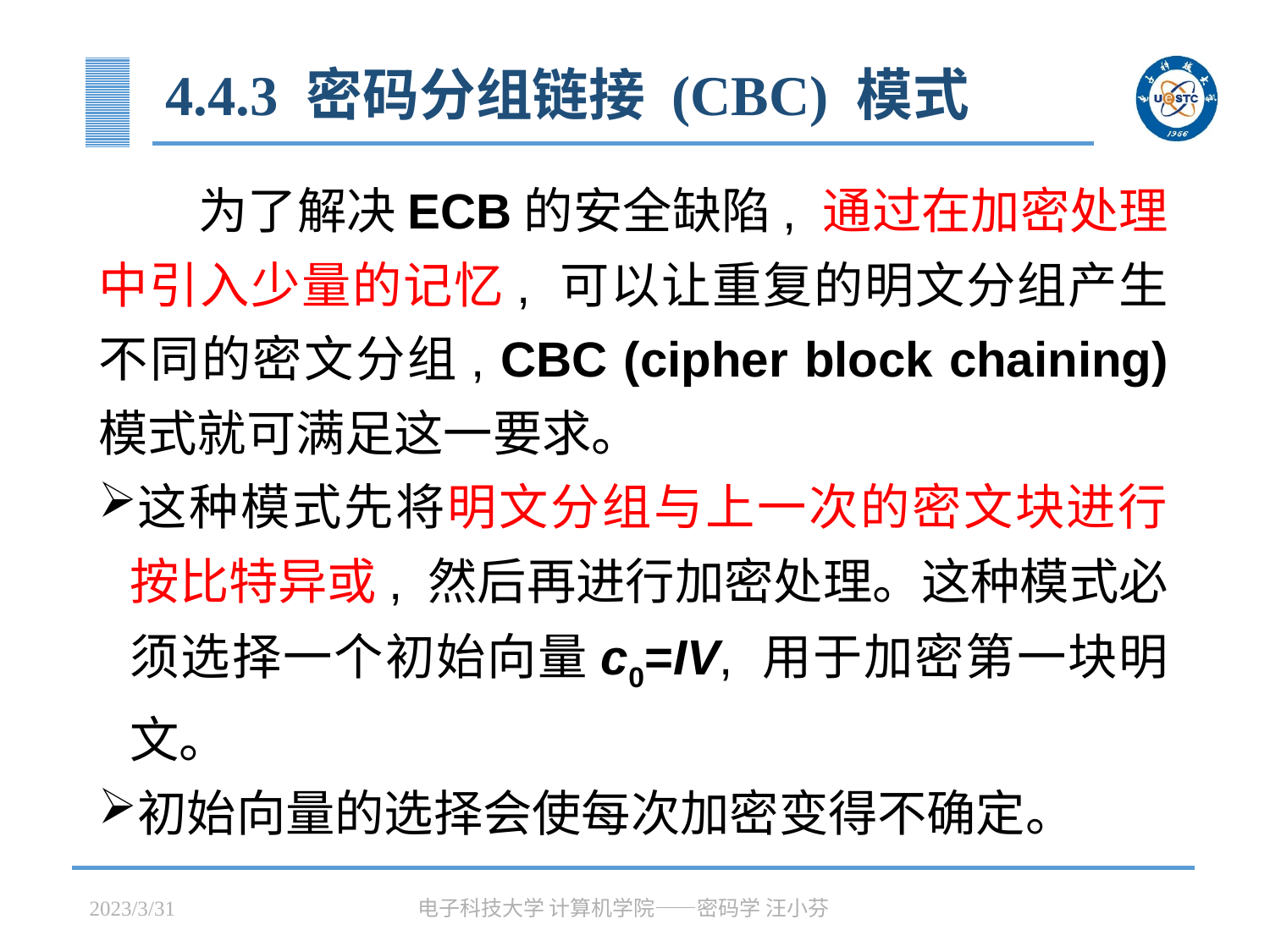

# 4.4.3 密码分组链接 (CBC) 模式
为了解决ECB的安全缺陷, 通过在加密处理中引入少量的记忆, 可以让重复的明文分组产生不同的密文分组, CBC (cipher block chaining) 模式就可满足这一要求。
这种模式先将明文分组与上一次的密文块进行按比特异或, 然后再进行加密处理。这种模式必须选择一个初始向量c0=IV, 用于加密第一块明文。
初始向量的选择会使每次加密变得不确定。

2023/3/31
电子科技大学 计算机学院——密码学 汪小芬